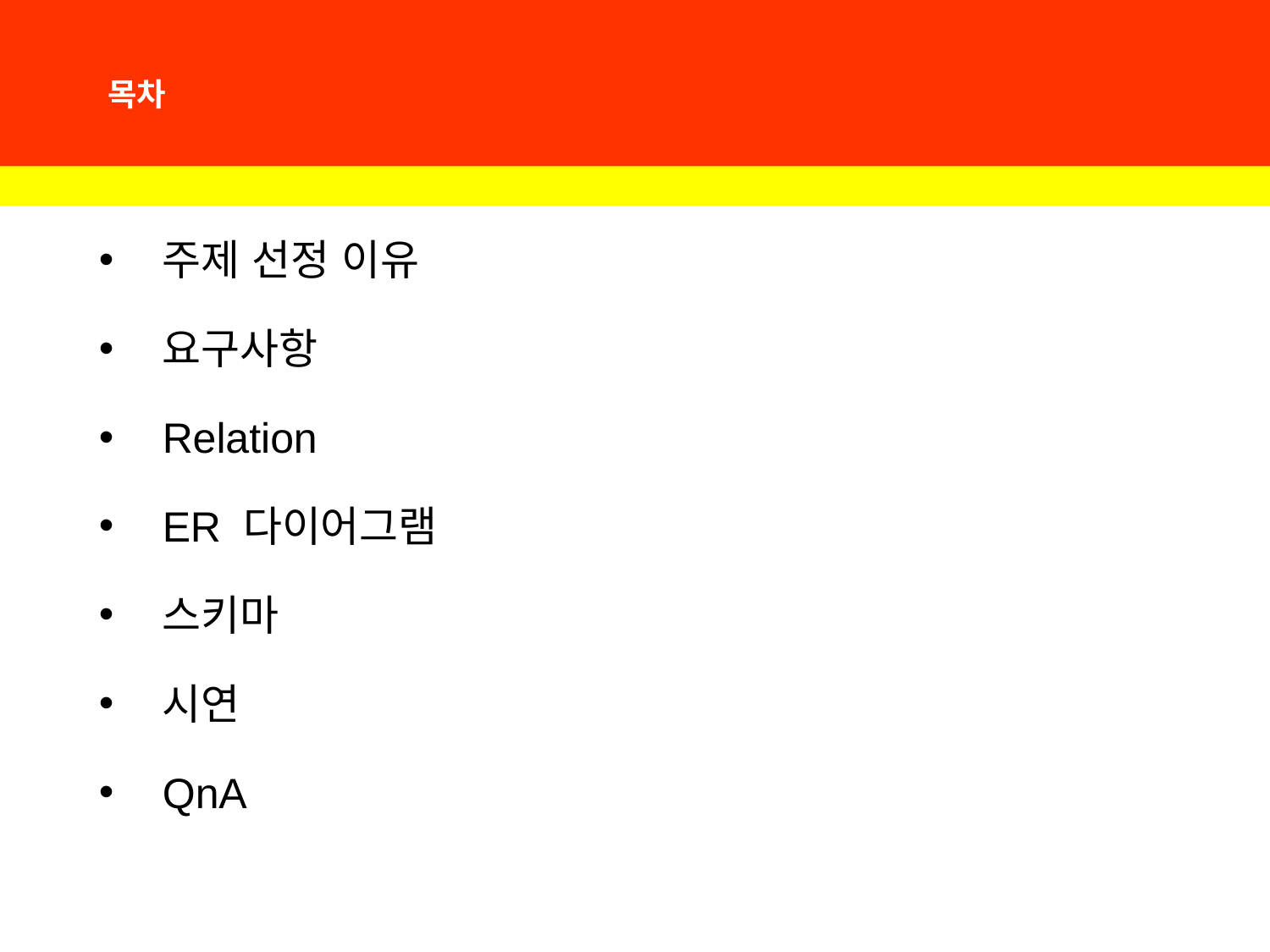

# 목차
주제 선정 이유

요구사항

Relation

ER 다이어그램

스키마

시연

QnA